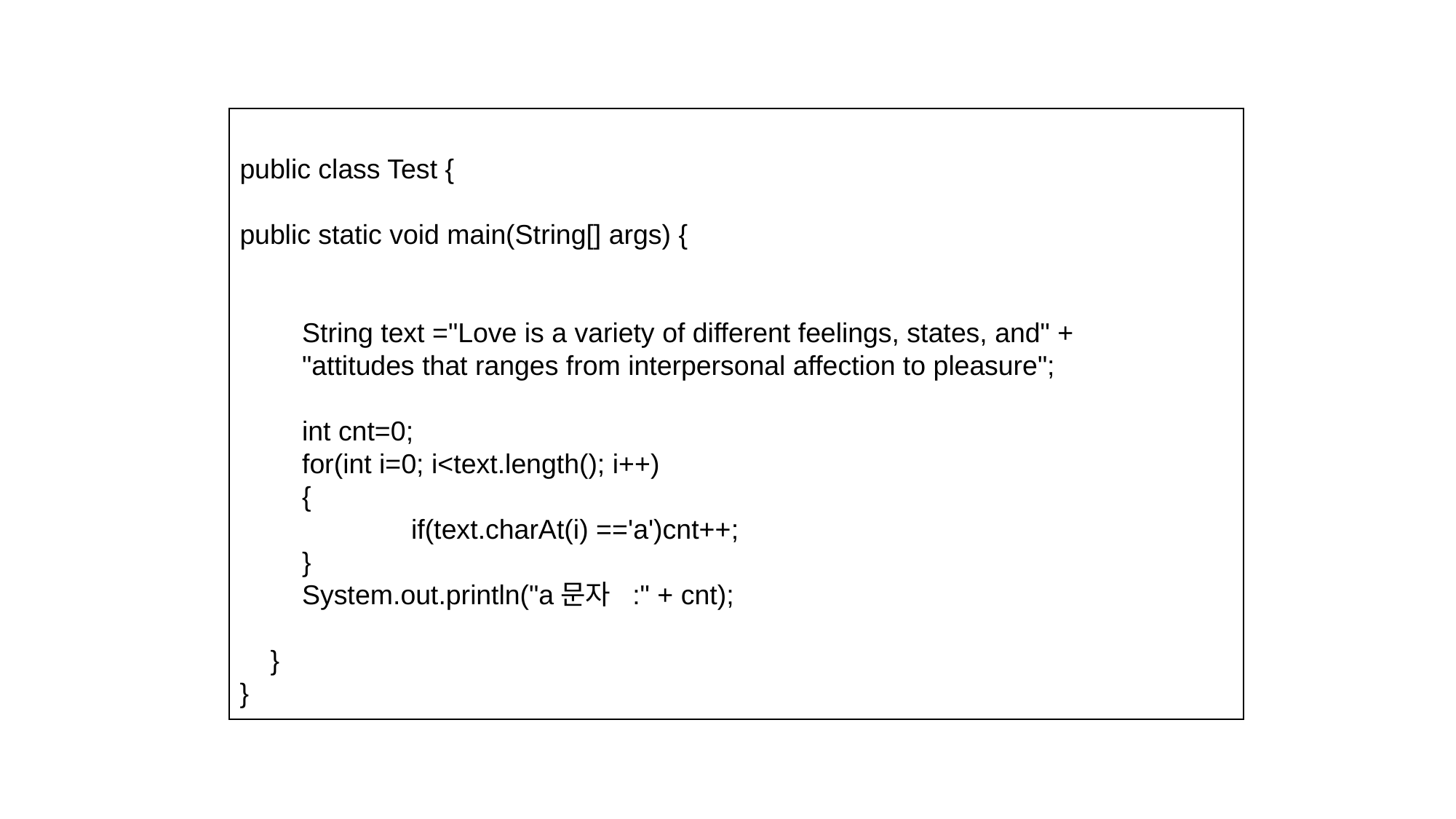

public class Test {

public static void main(String[] args) {

 String text ="Love is a variety of different feelings, states, and" +
 "attitudes that ranges from interpersonal affection to pleasure";

 int cnt=0;
 for(int i=0; i<text.length(); i++)
 {
	 if(text.charAt(i) =='a')cnt++;
 }
 System.out.println("a문자  :" + cnt);

    }
}